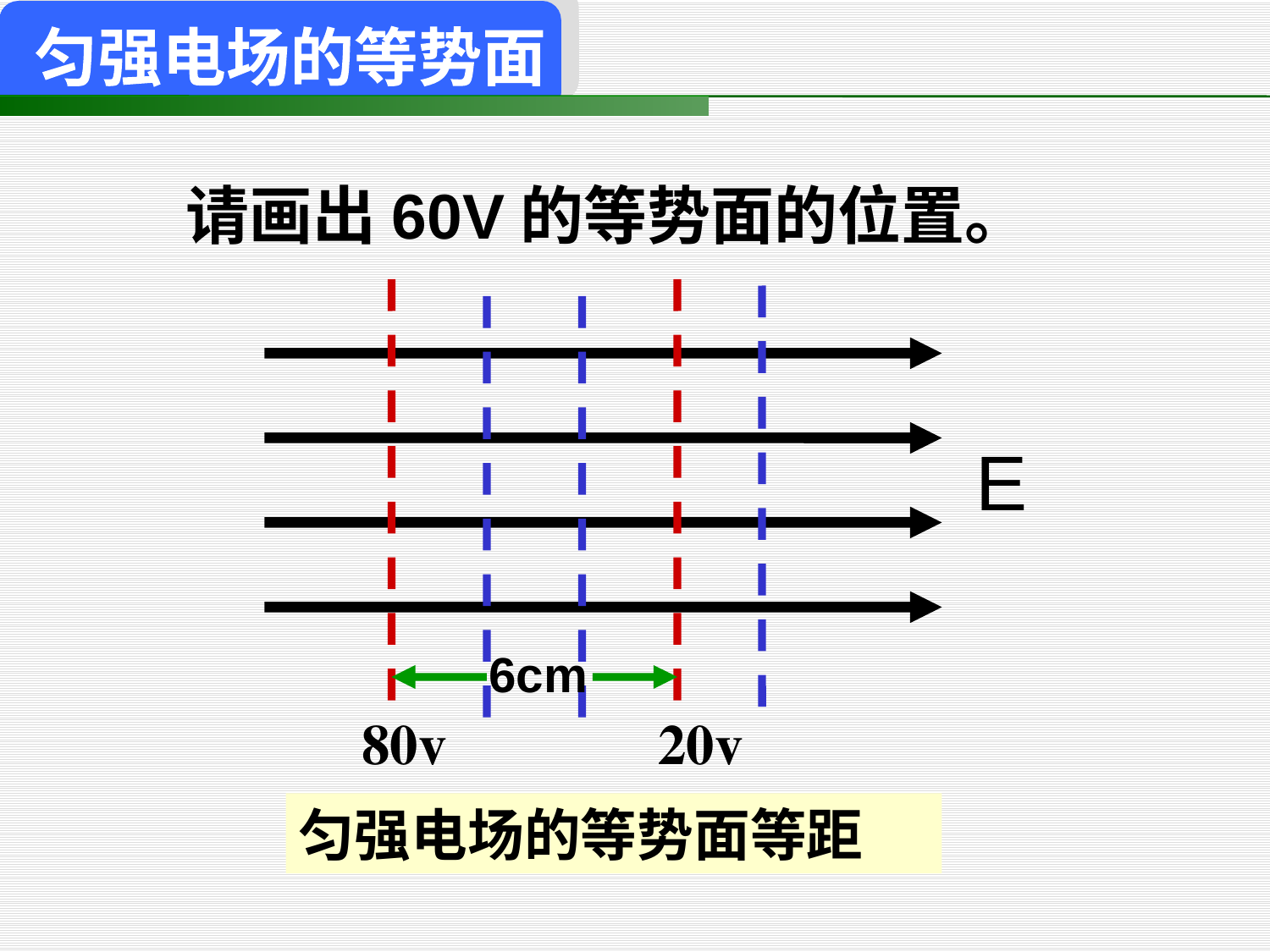

匀强电场的等势面

请画出60V的等势面的位置。

E

6cm

80v
20v
匀强电场的等势面等距